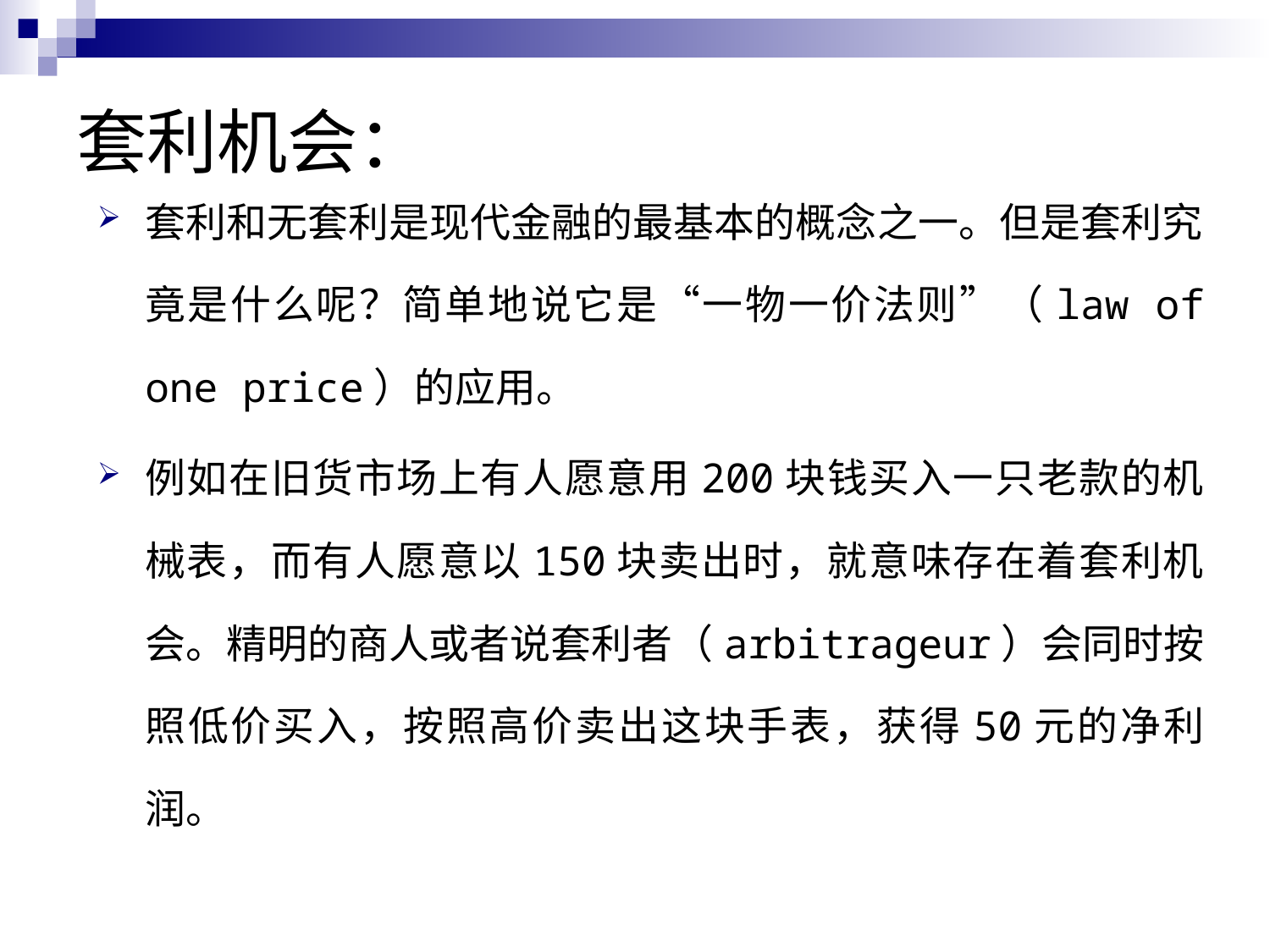

# 套利机会：
套利和无套利是现代金融的最基本的概念之一。但是套利究竟是什么呢？简单地说它是“一物一价法则”（law of one price）的应用。
例如在旧货市场上有人愿意用200块钱买入一只老款的机械表，而有人愿意以150块卖出时，就意味存在着套利机会。精明的商人或者说套利者（arbitrageur）会同时按照低价买入，按照高价卖出这块手表，获得50元的净利润。